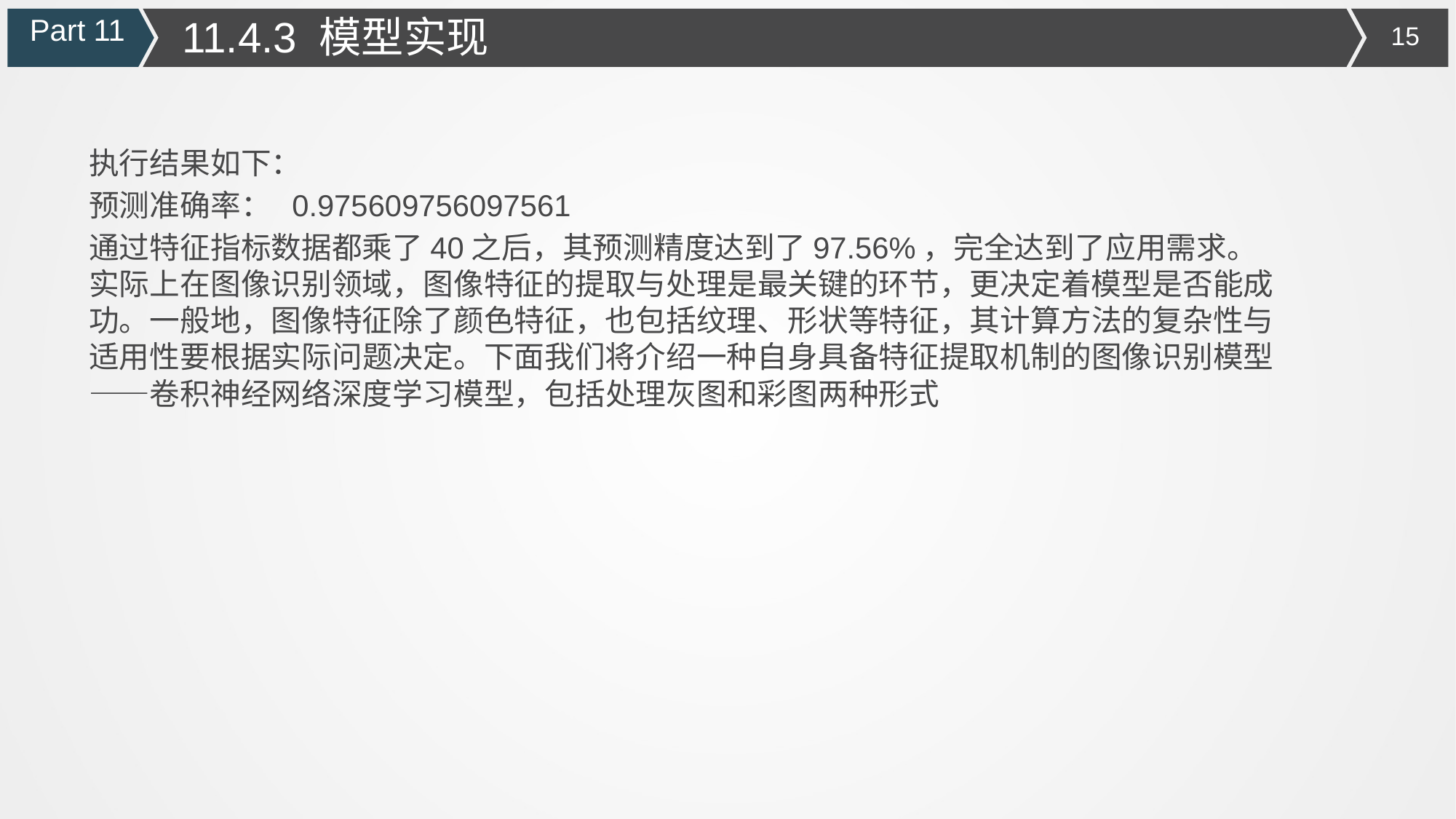

11.4.3 模型实现
Part 11
执行结果如下：
预测准确率：  0.975609756097561
通过特征指标数据都乘了40之后，其预测精度达到了97.56%，完全达到了应用需求。实际上在图像识别领域，图像特征的提取与处理是最关键的环节，更决定着模型是否能成功。一般地，图像特征除了颜色特征，也包括纹理、形状等特征，其计算方法的复杂性与适用性要根据实际问题决定。下面我们将介绍一种自身具备特征提取机制的图像识别模型——卷积神经网络深度学习模型，包括处理灰图和彩图两种形式